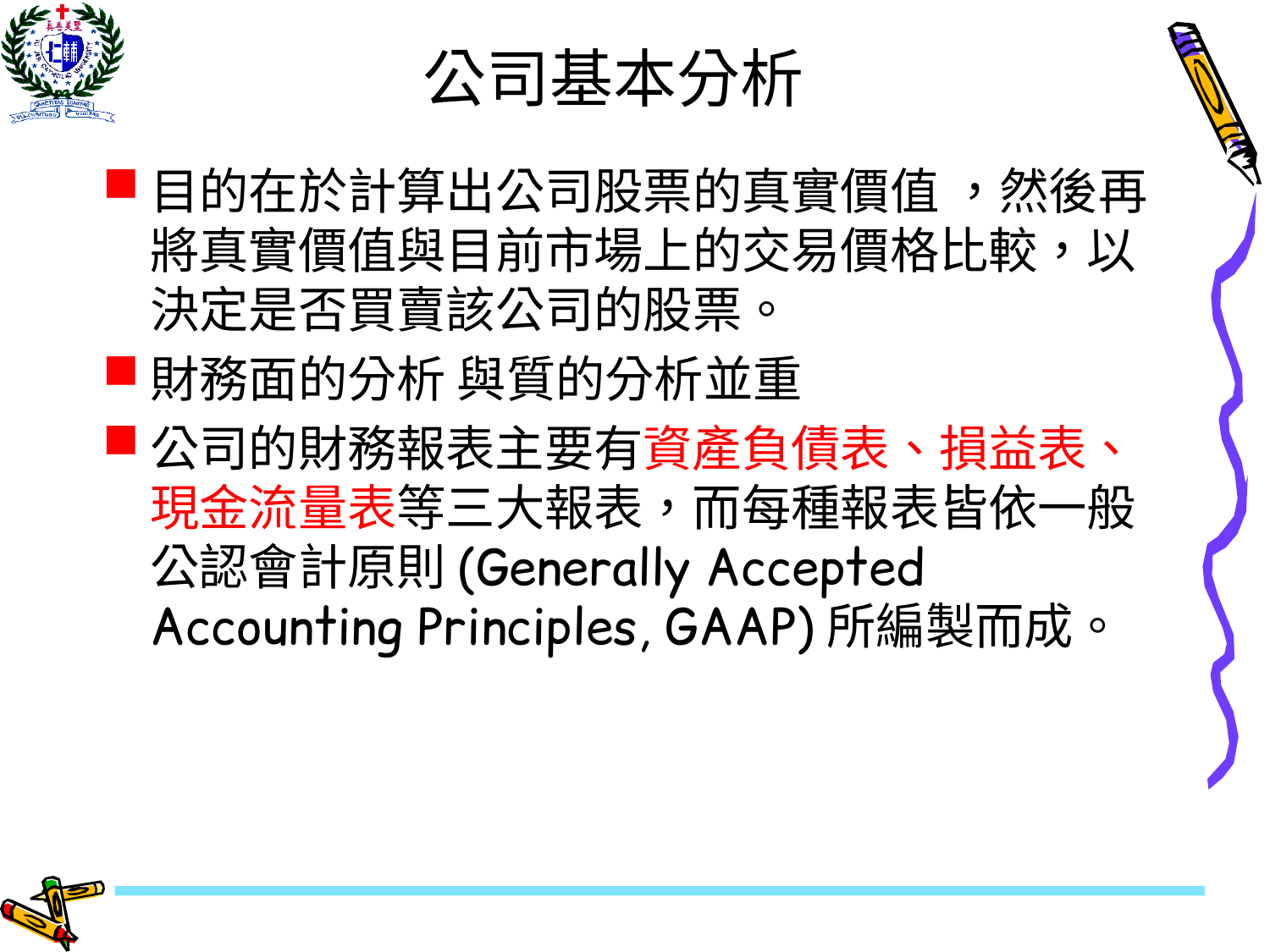

# 公司基本分析
目的在於計算出公司股票的真實價值 ，然後再將真實價值與目前市場上的交易價格比較，以決定是否買賣該公司的股票。
財務面的分析 與質的分析並重
公司的財務報表主要有資產負債表、損益表、現金流量表等三大報表，而每種報表皆依一般公認會計原則(Generally Accepted Accounting Principles, GAAP)所編製而成。